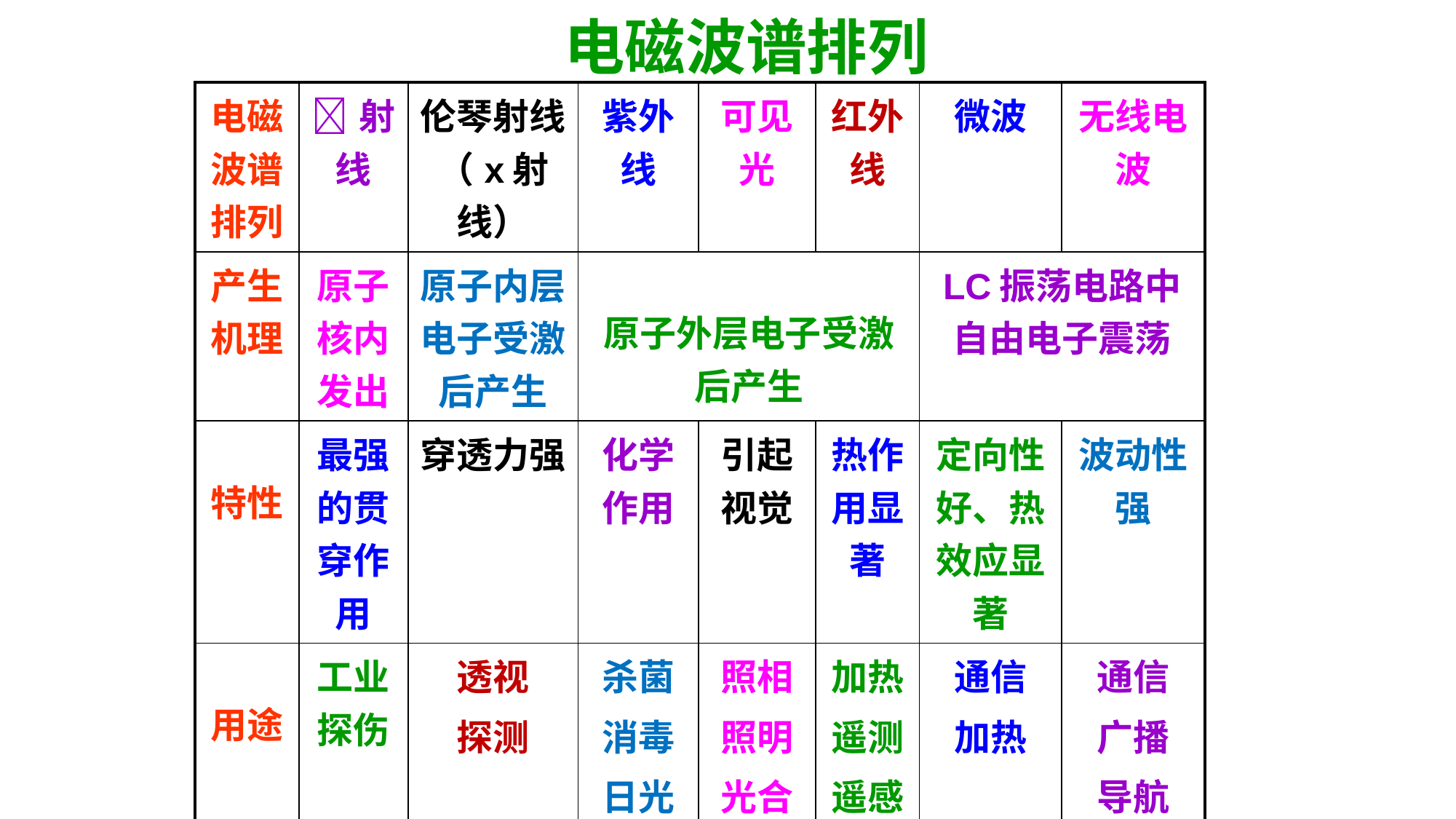

电磁波谱排列
| 电磁波谱排列 | γ射线 | 伦琴射线（x射线） | 紫外线 | 可见光 | 红外线 | 微波 | 无线电波 |
| --- | --- | --- | --- | --- | --- | --- | --- |
| 产生机理 | 原子核内发出 | 原子内层电子受激后产生 | 原子外层电子受激后产生 |  |  | LC振荡电路中自由电子震荡 |  |
| 特性 | 最强的贯穿作用 | 穿透力强 | 化学作用 | 引起视觉 | 热作用显著 | 定向性好、热效应显著 | 波动性强 |
| 用途 | 工业探伤 | 透视 探测 | 杀菌 消毒 日光灯 | 照相 照明 光合作用 | 加热 遥测 遥感 医疗 | 通信 加热 | 通信 广播 导航 |